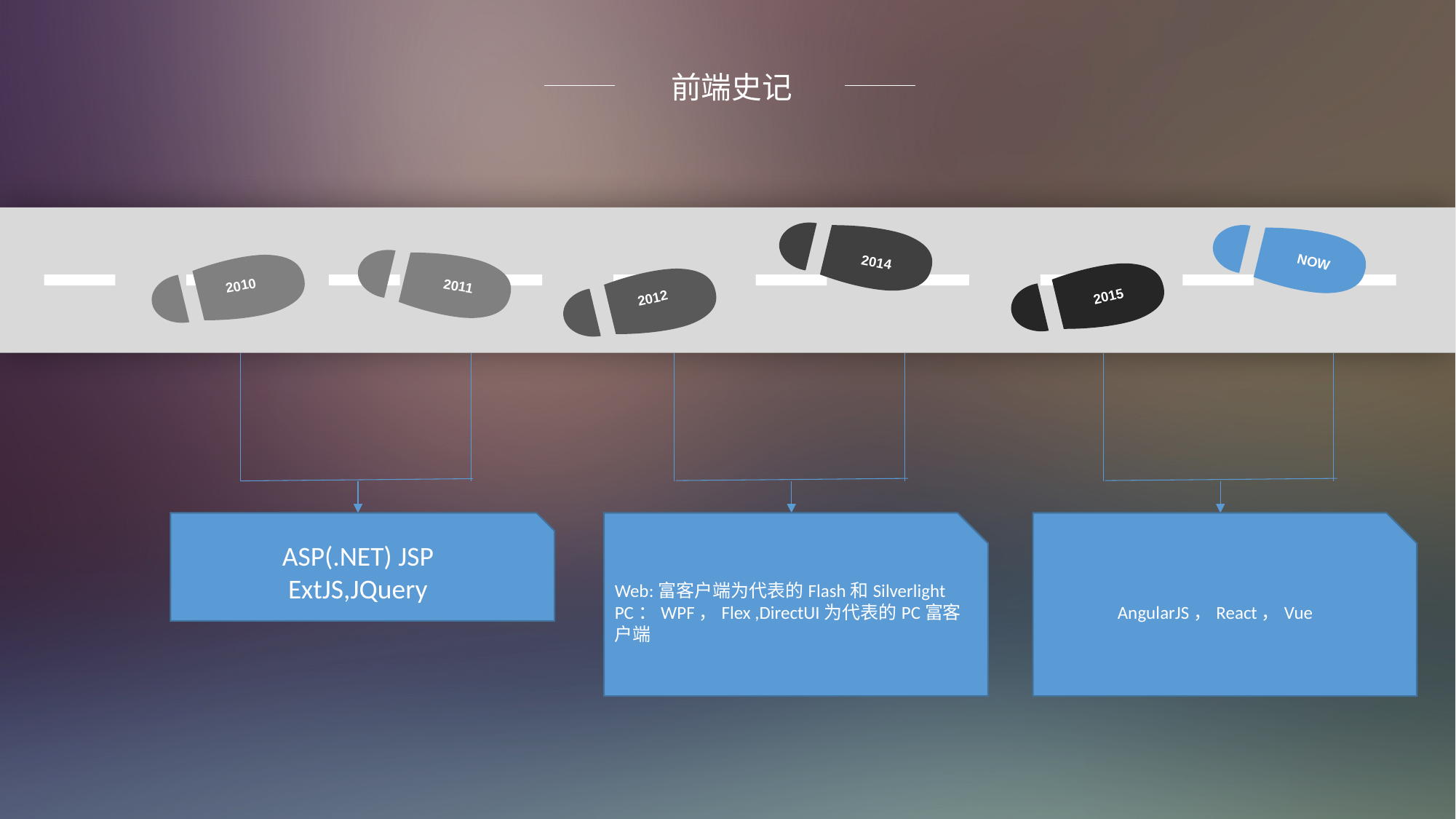

前端史记

NOW
2014

2010
2011
2015
2012
ASP(.NET) JSP
ExtJS,JQuery
Web:富客户端为代表的Flash和Silverlight
PC：WPF，Flex ,DirectUI为代表的PC富客户端
AngularJS，React，Vue